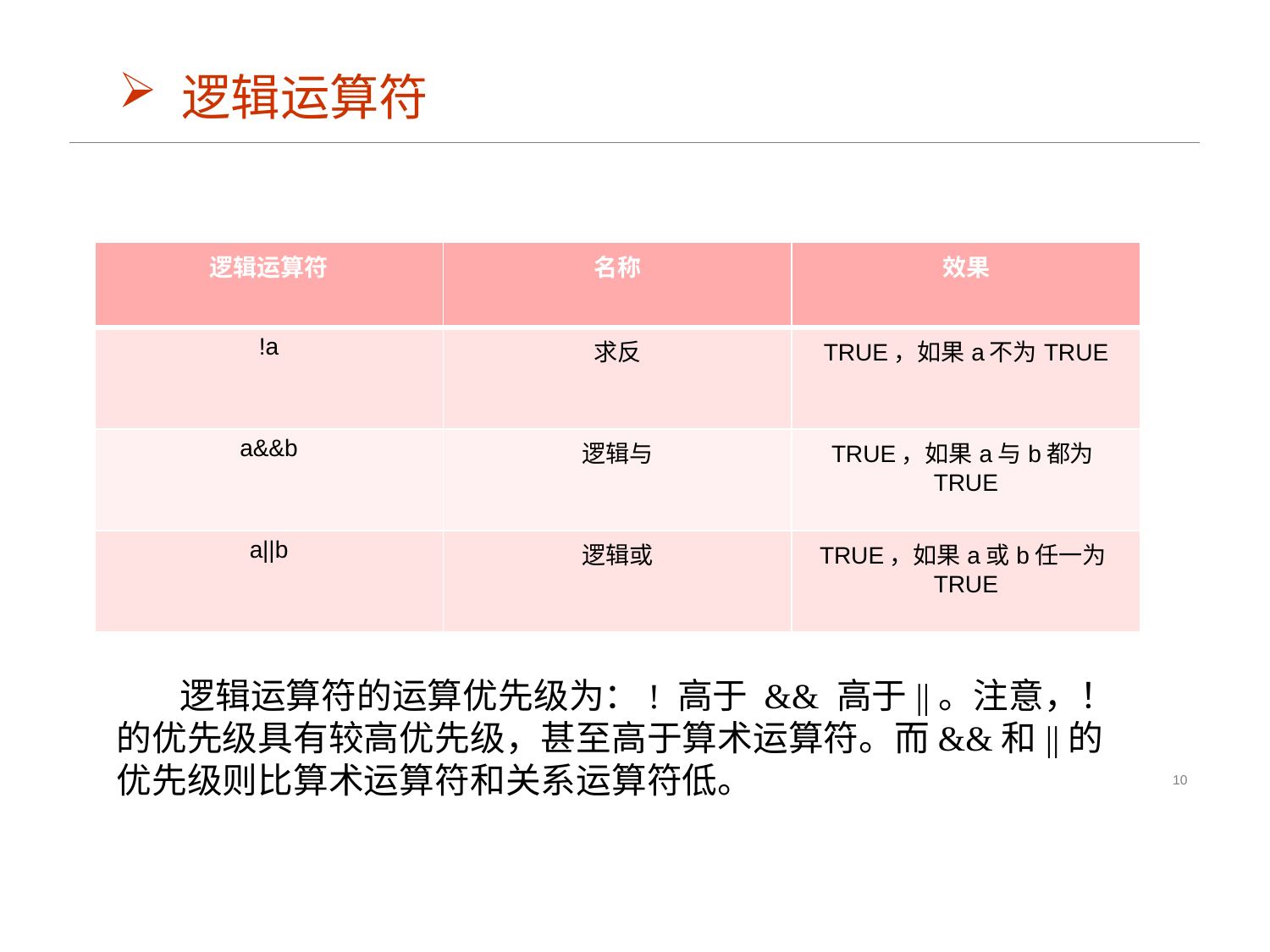

逻辑运算符

| 逻辑运算符 | 名称 | 效果 |
| --- | --- | --- |
| !a | 求反 | TRUE，如果a不为TRUE |
| a&&b | 逻辑与 | TRUE，如果a与b都为TRUE |
| a||b | 逻辑或 | TRUE，如果a或b任一为TRUE |
逻辑运算符的运算优先级为：! 高于 && 高于||。注意，！的优先级具有较高优先级，甚至高于算术运算符。而&&和||的优先级则比算术运算符和关系运算符低。
10